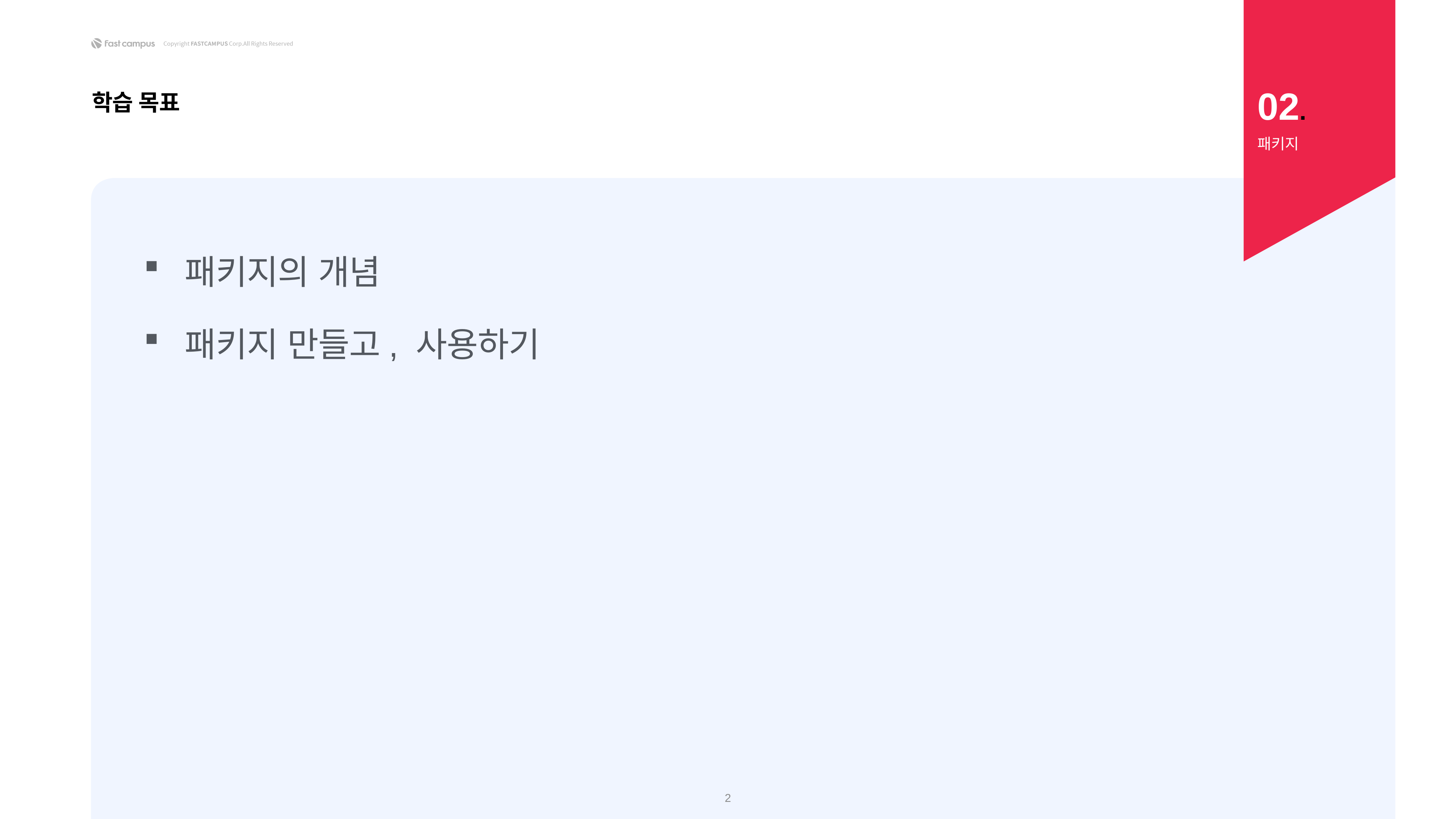

02.
학습 목표
패키지
패키지의 개념
패키지 만들고, 사용하기
2